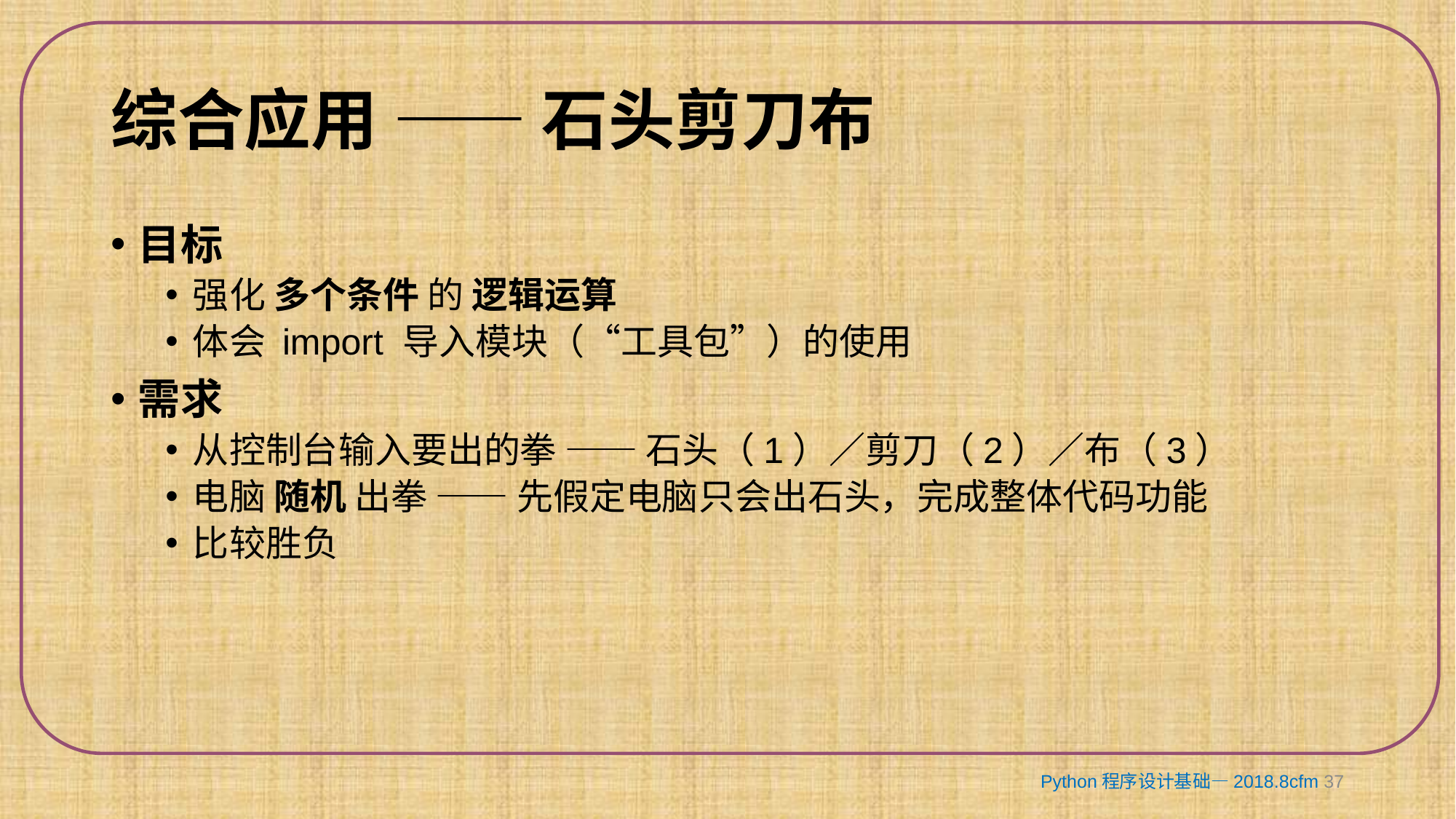

# 综合应用 —— 石头剪刀布
目标
强化 多个条件 的 逻辑运算
体会 import 导入模块（“工具包”）的使用
需求
从控制台输入要出的拳 —— 石头（1）／剪刀（2）／布（3）
电脑 随机 出拳 —— 先假定电脑只会出石头，完成整体代码功能
比较胜负

Python程序设计基础—2018.8cfm 37